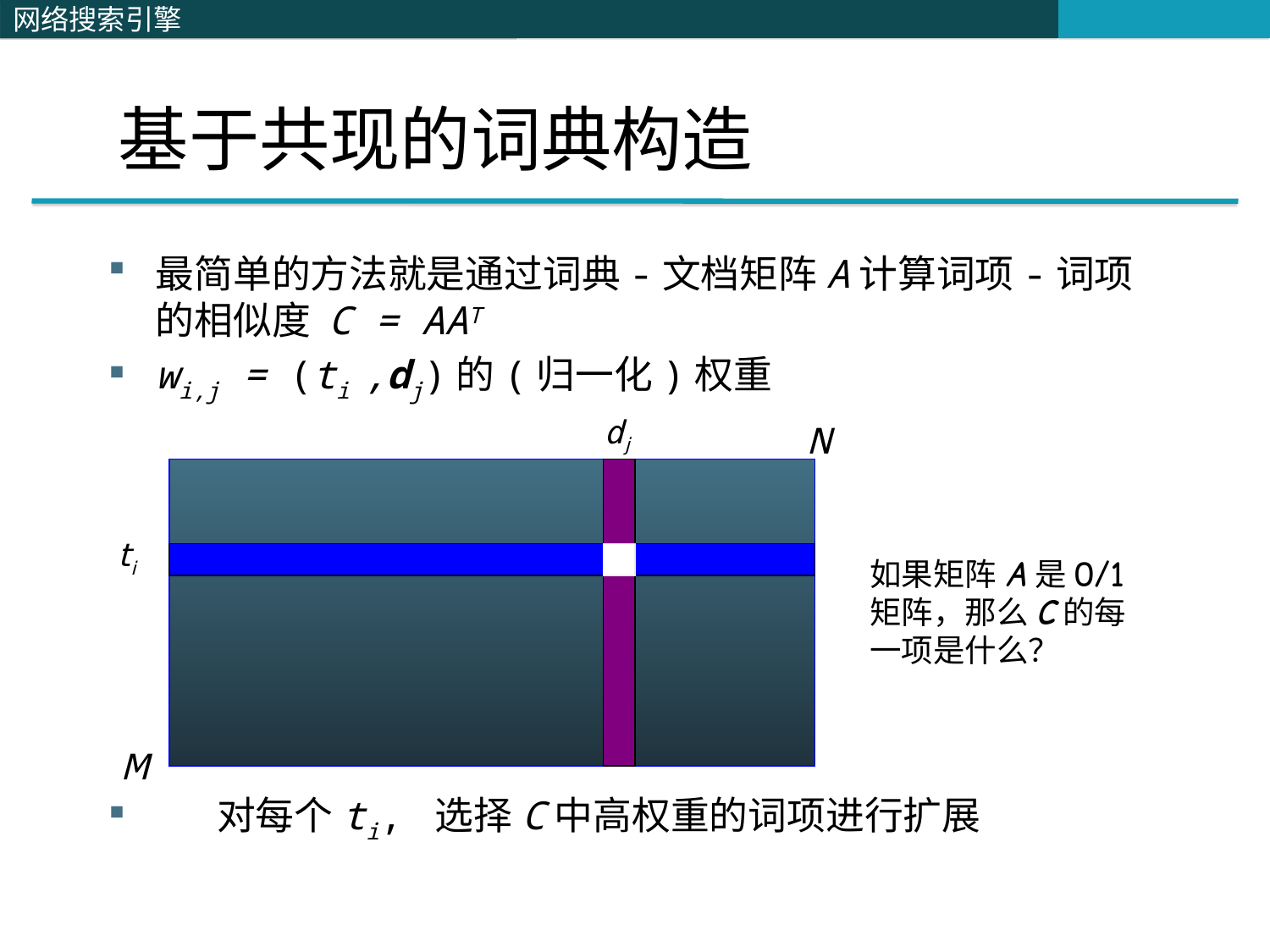

# 基于共现的词典构造
最简单的方法就是通过词典-文档矩阵A计算词项-词项的相似度 C = AAT
wi,j = (ti ,dj)的(归一化)权重

      对每个ti, 选择C中高权重的词项进行扩展
dj
N

ti

如果矩阵A是0/1矩阵，那么C的每一项是什么？
M